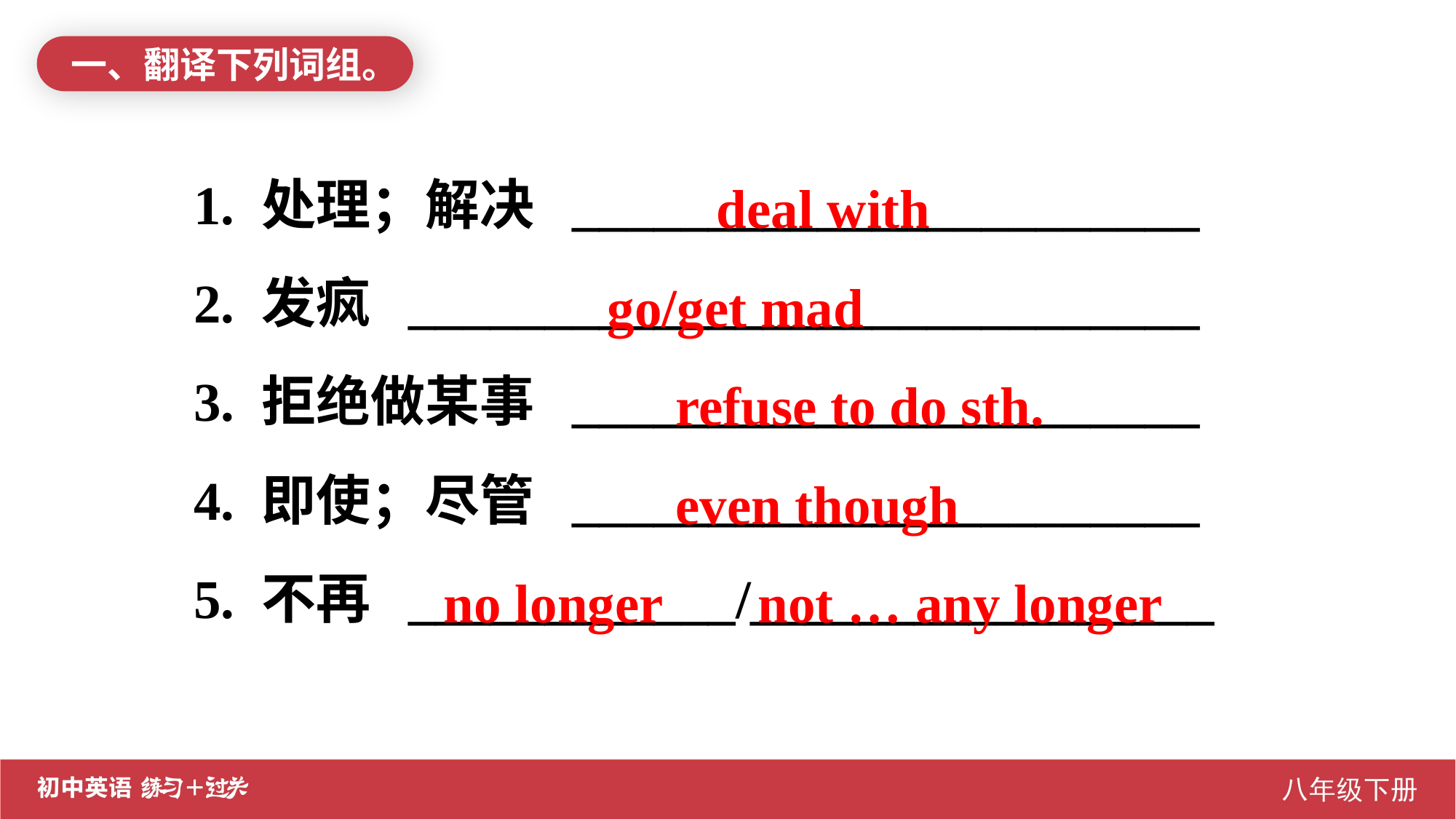

一、翻译下列词组。
1. 处理；解决  _______________________
2. 发疯  _____________________________
3. 拒绝做某事  _______________________
4. 即使；尽管  _______________________
5. 不再  ____________/_________________
                     deal with
             go/get mad
                  refuse to do sth.
                  even though
 no longer       not … any longer